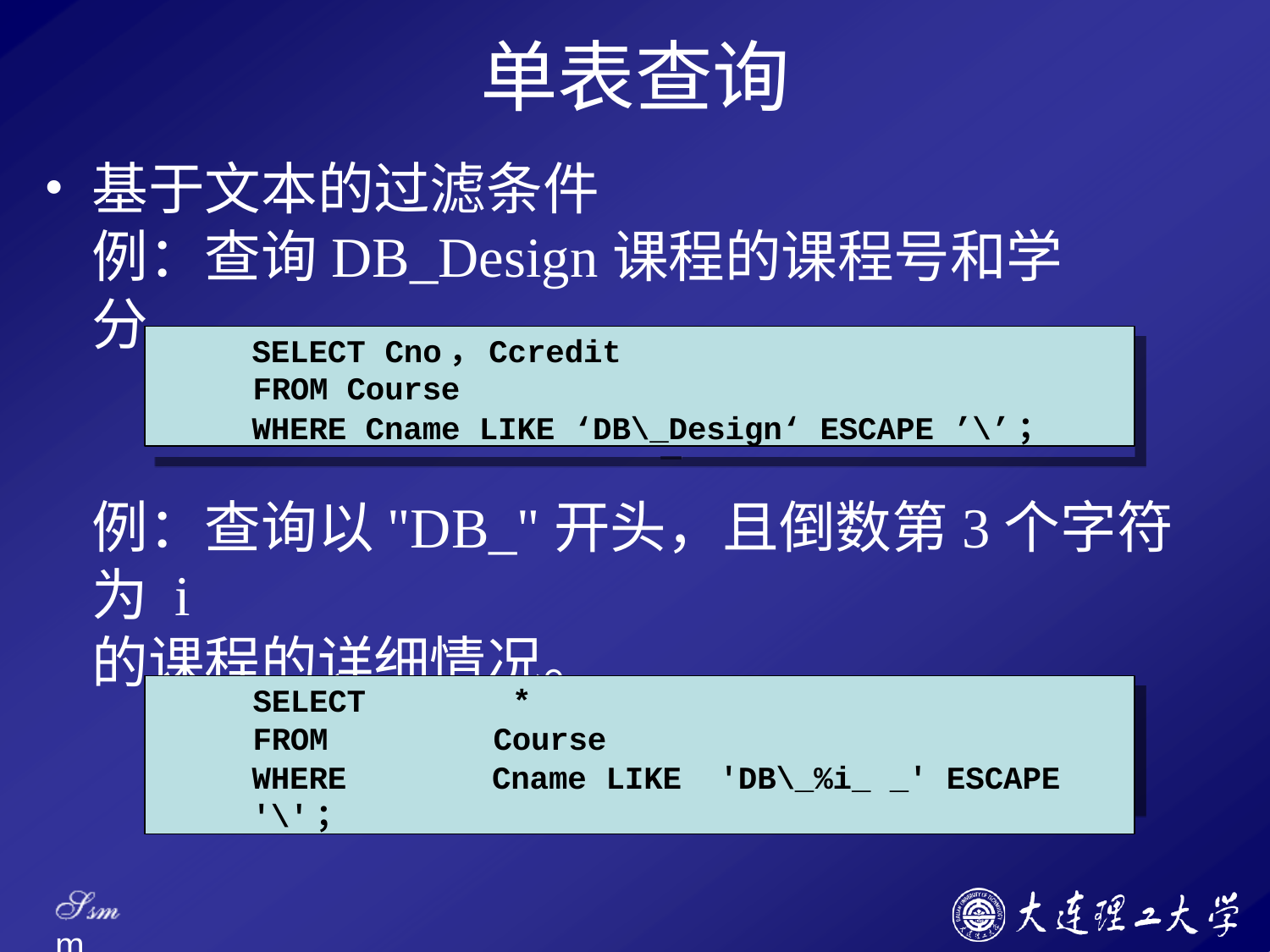

# 单表查询
基于文本的过滤条件
例：查询DB_Design课程的课程号和学分
SELECT Cno，Ccredit
FROM Course
WHERE Cname LIKE ‘DB\_Design‘ ESCAPE ’\’；

例：查询以"DB_"开头，且倒数第3个字符为 i
的课程的详细情况。
SELECT	*
FROM	Course
WHERE	Cname LIKE	'DB\_%i_ _' ESCAPE '\'；

Ssm